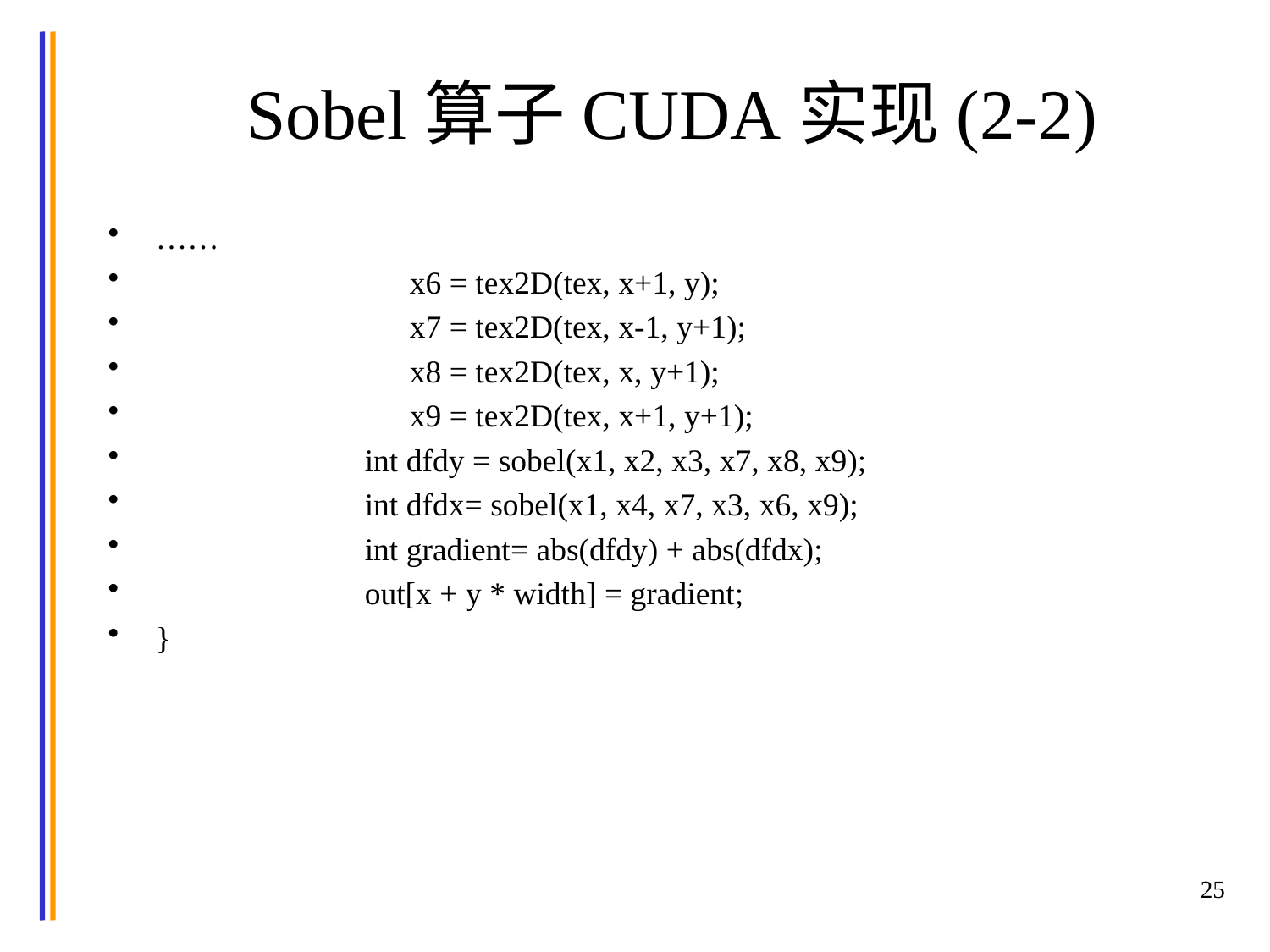

# Sobel算子CUDA实现(2-2)
……
        		x6 = tex2D(tex, x+1, y);
		x7 = tex2D(tex, x-1, y+1);
		x8 = tex2D(tex, x, y+1);
		x9 = tex2D(tex, x+1, y+1);
                          int dfdy = sobel(x1, x2, x3, x7, x8, x9);
                          int dfdx= sobel(x1, x4, x7, x3, x6, x9);
                          int gradient= abs(dfdy) + abs(dfdx);
                          out[x + y * width] = gradient;
}
25